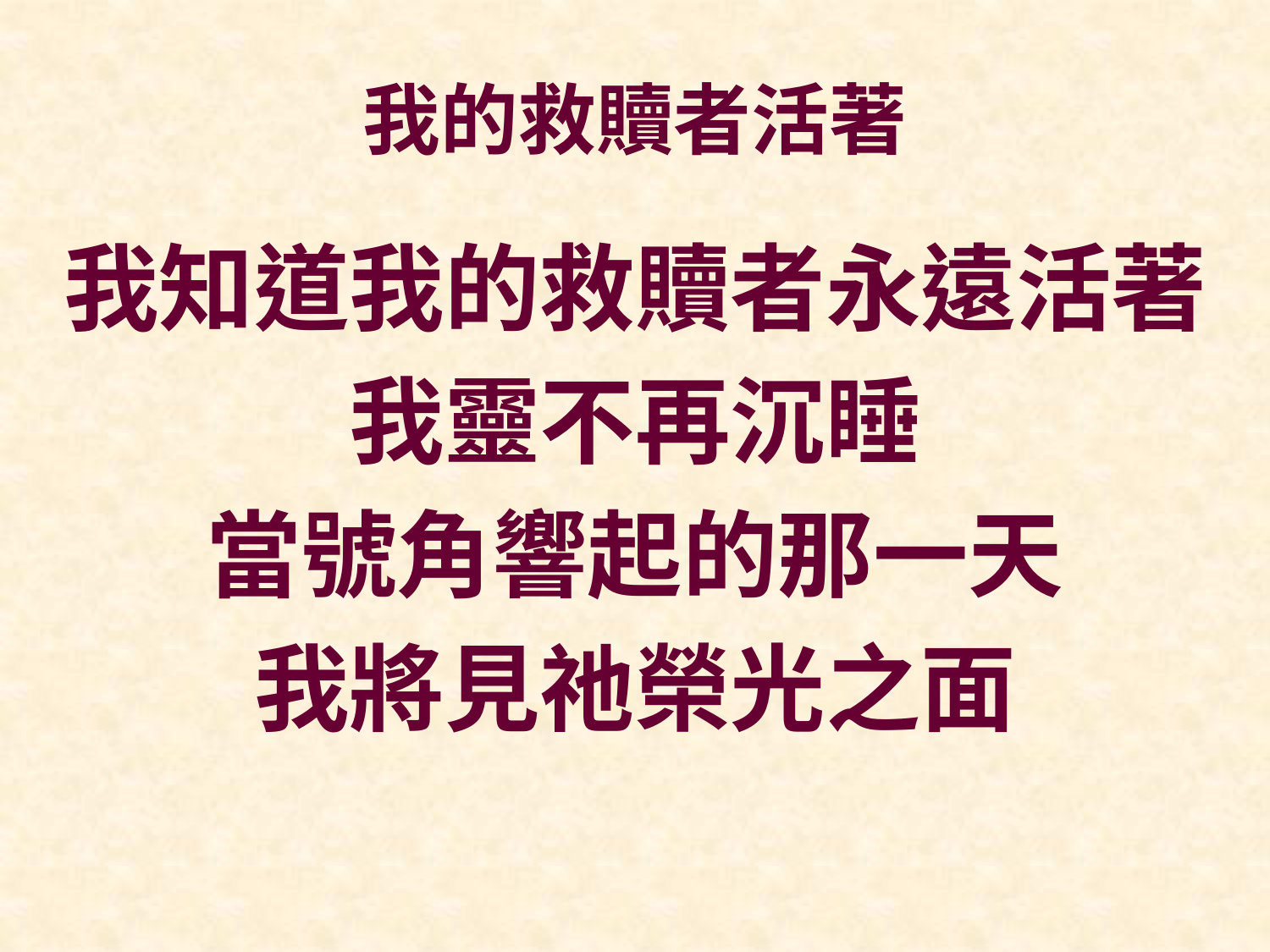

# 我的救贖者活著
我知道我的救贖者永遠活著
我靈不再沉睡
當號角響起的那一天
我將見祂榮光之面